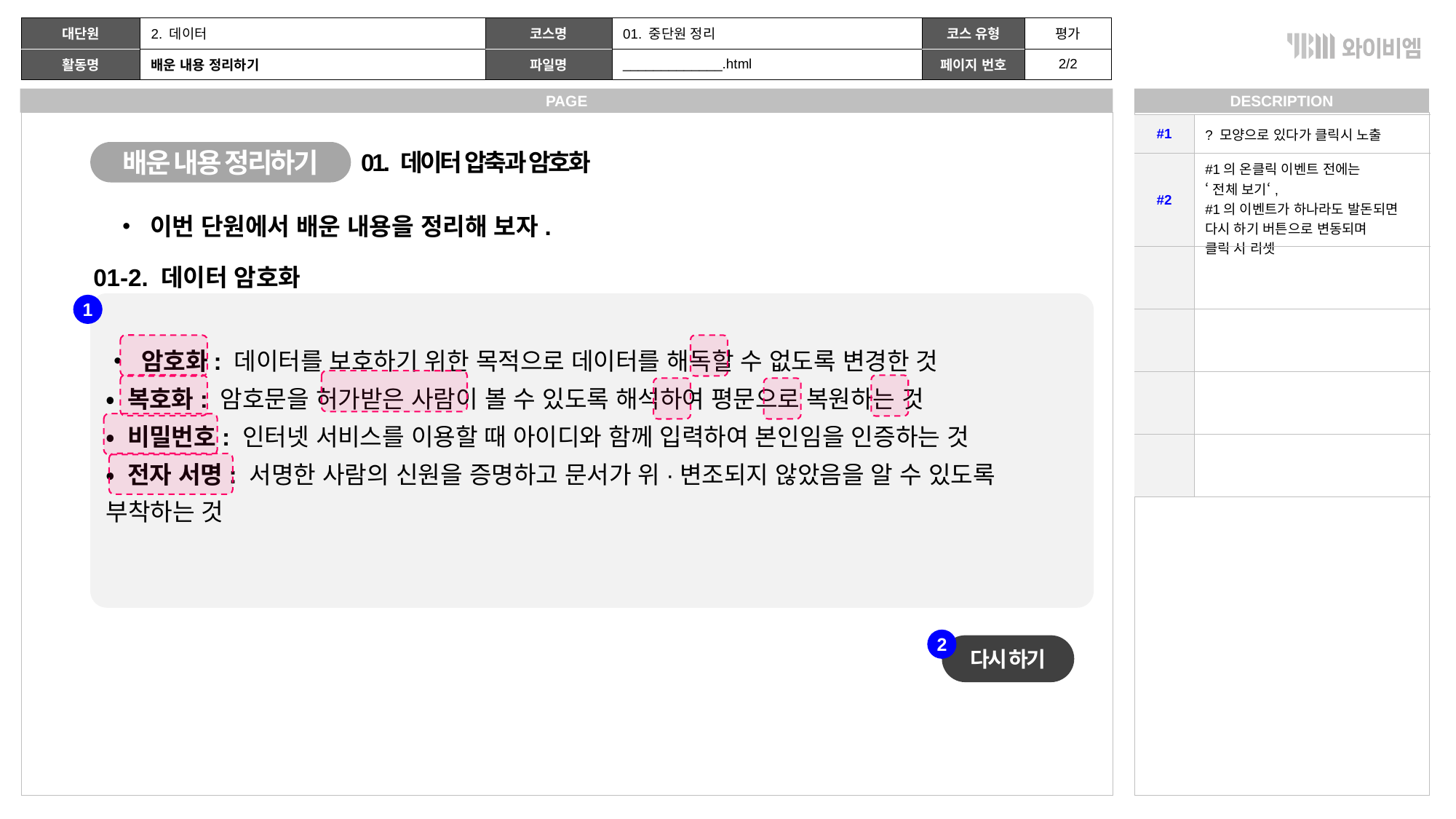

|  | 2. 데이터 |  | 01. 중단원 정리 |  | 평가 |
| --- | --- | --- | --- | --- | --- |
|  | 배운 내용 정리하기 |  | \_\_\_\_\_\_\_\_\_\_\_\_\_.html |  | 2/2 |
| #1 | ? 모양으로 있다가 클릭시 노출 |
| --- | --- |
| #2 | #1의 온클릭 이벤트 전에는 ‘전체 보기‘, #1의 이벤트가 하나라도 발돈되면 다시 하기 버튼으로 변동되며 클릭 시 리셋 |
|  |  |
|  |  |
|  |  |
|  |  |
배운 내용 정리하기
01. 데이터 압축과 암호화
• 이번 단원에서 배운 내용을 정리해 보자.
01-2. 데이터 암호화
• 암호화: 데이터를 보호하기 위한 목적으로 데이터를 해독할 수 없도록 변경한 것
• 복호화: 암호문을 허가받은 사람이 볼 수 있도록 해석하여 평문으로 복원하는 것
• 비밀번호: 인터넷 서비스를 이용할 때 아이디와 함께 입력하여 본인임을 인증하는 것
• 전자 서명: 서명한 사람의 신원을 증명하고 문서가 위·변조되지 않았음을 알 수 있도록 부착하는 것

1

2
다시 하기